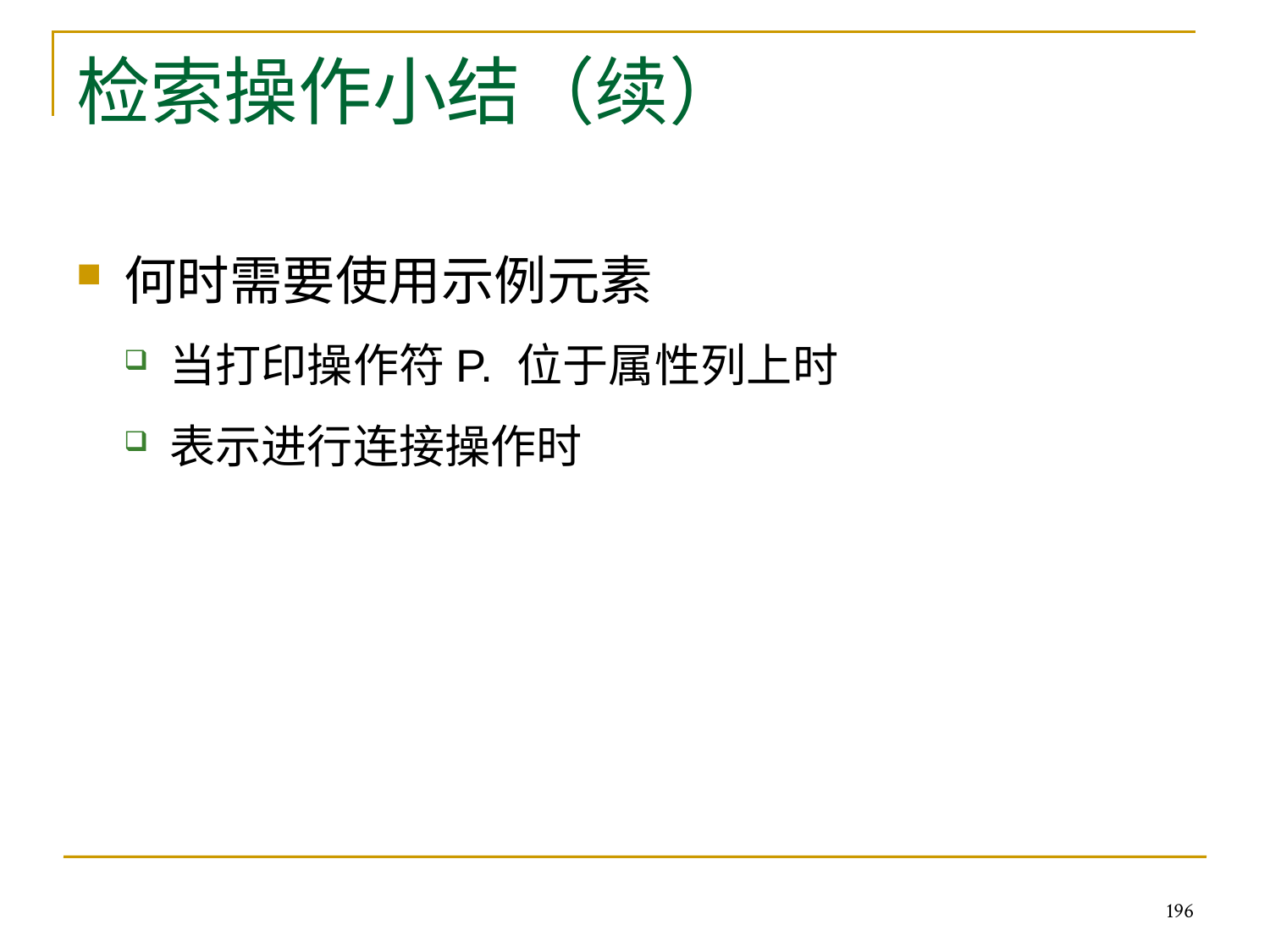

# 检索操作小结（续）
何时需要使用示例元素
当打印操作符P. 位于属性列上时
表示进行连接操作时
196